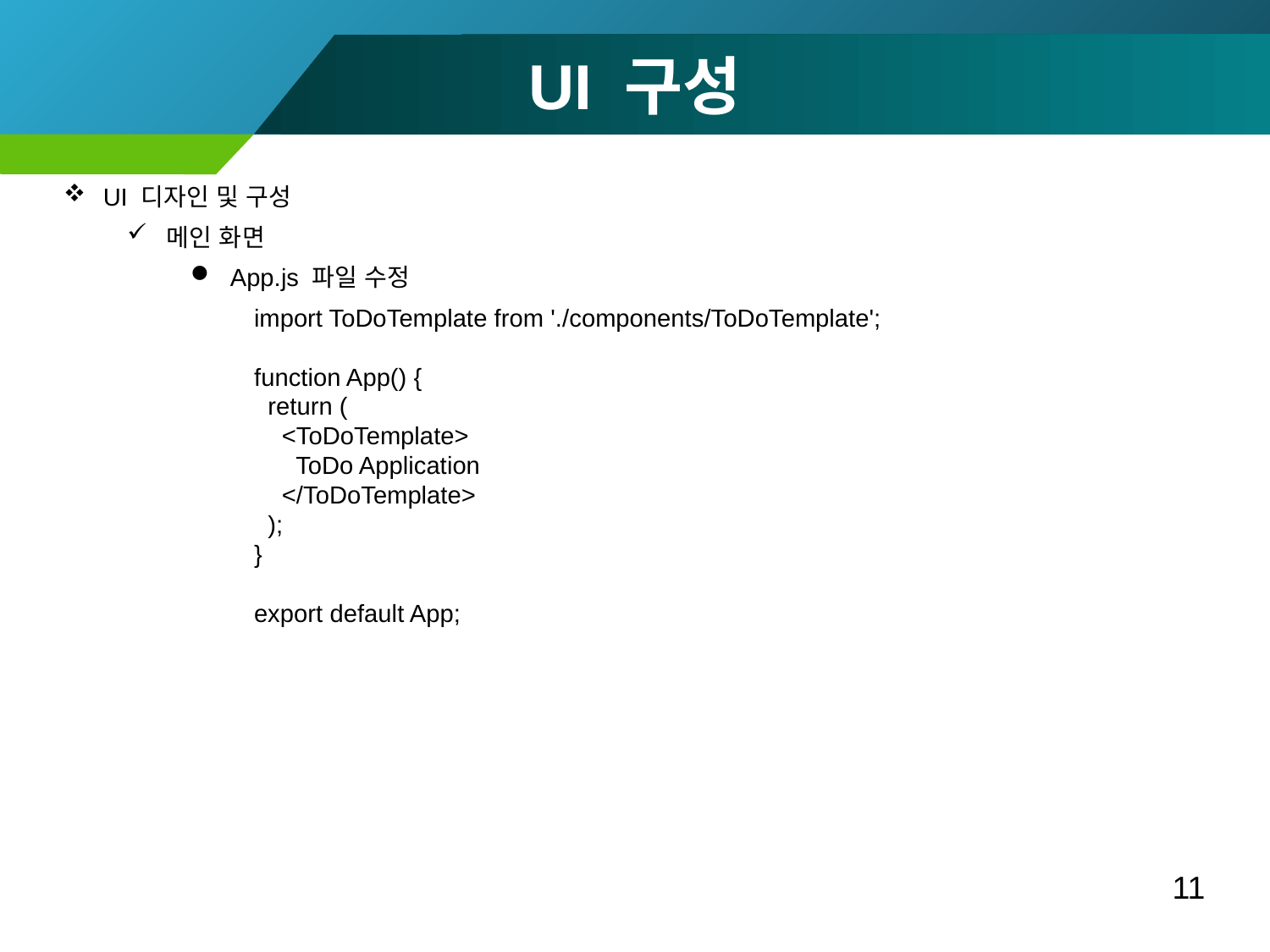

UI 구성
UI 디자인 및 구성
메인 화면
App.js 파일 수정
import ToDoTemplate from './components/ToDoTemplate';

function App() {
  return (
    <ToDoTemplate>
      ToDo Application
    </ToDoTemplate>
  );
}

export default App;

11